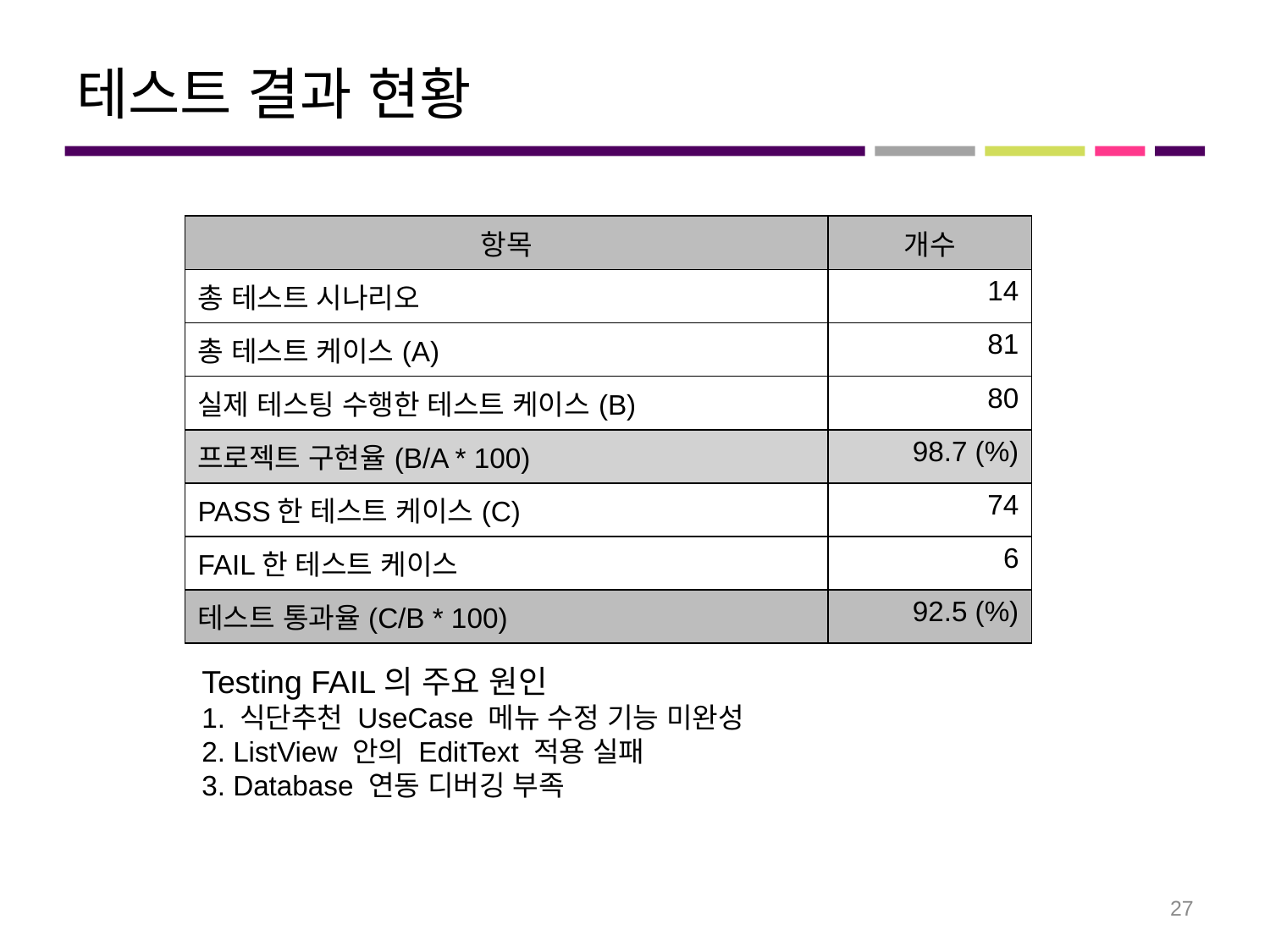

# 테스트 결과 현황
| 항목 | 개수 |
| --- | --- |
| 총 테스트 시나리오 | 14 |
| 총 테스트 케이스(A) | 81 |
| 실제 테스팅 수행한 테스트 케이스(B) | 80 |
| 프로젝트 구현율(B/A \* 100) | 98.7 (%) |
| PASS한 테스트 케이스(C) | 74 |
| FAIL한 테스트 케이스 | 6 |
| 테스트 통과율(C/B \* 100) | 92.5 (%) |
Testing FAIL의 주요 원인
1. 식단추천 UseCase 메뉴 수정 기능 미완성
2. ListView 안의 EditText 적용 실패
3. Database 연동 디버깅 부족
27